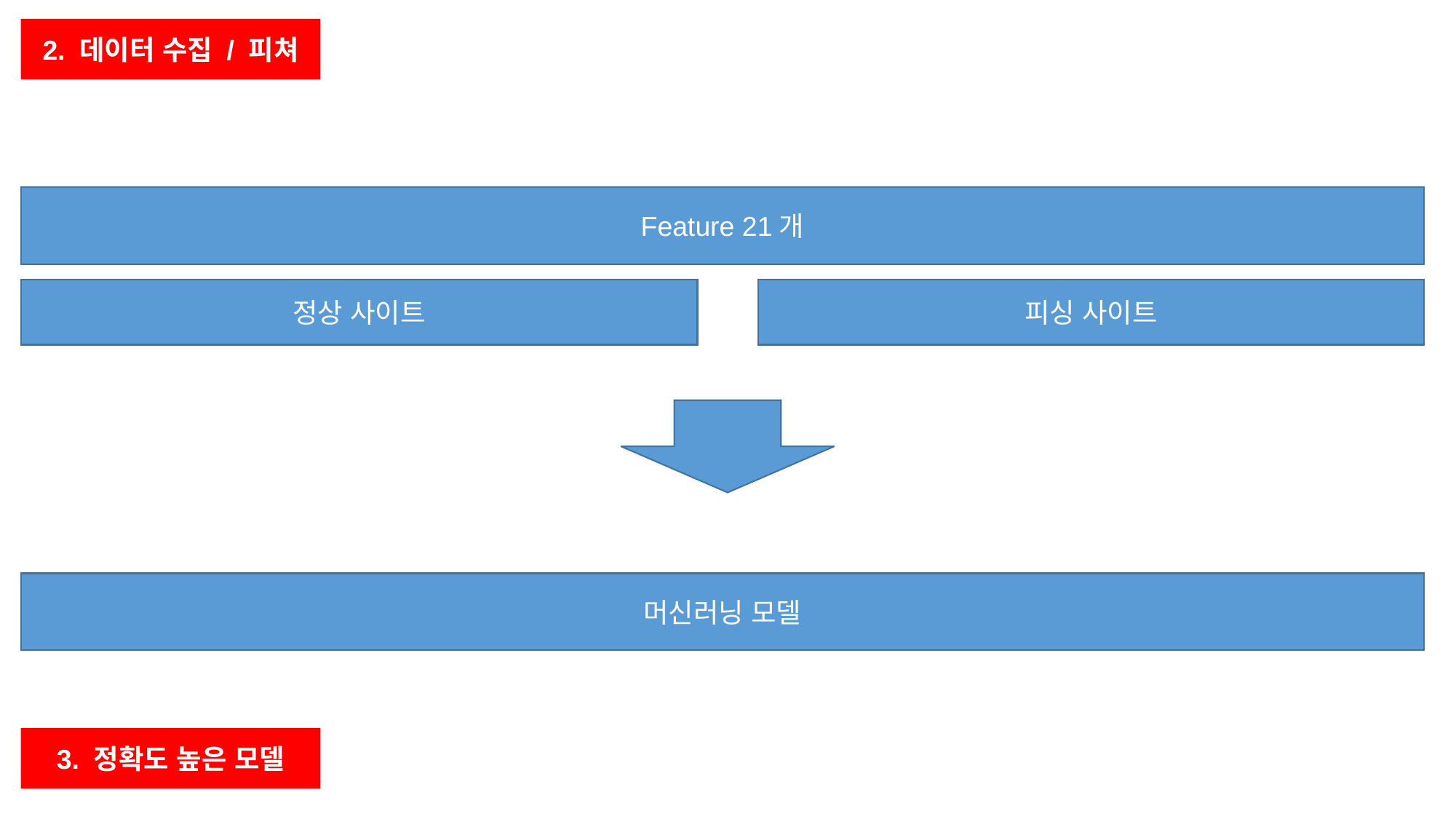

2. 데이터 수집 / 피쳐
Feature 21개
정상 사이트
피싱 사이트

머신러닝 모델
3. 정확도 높은 모델